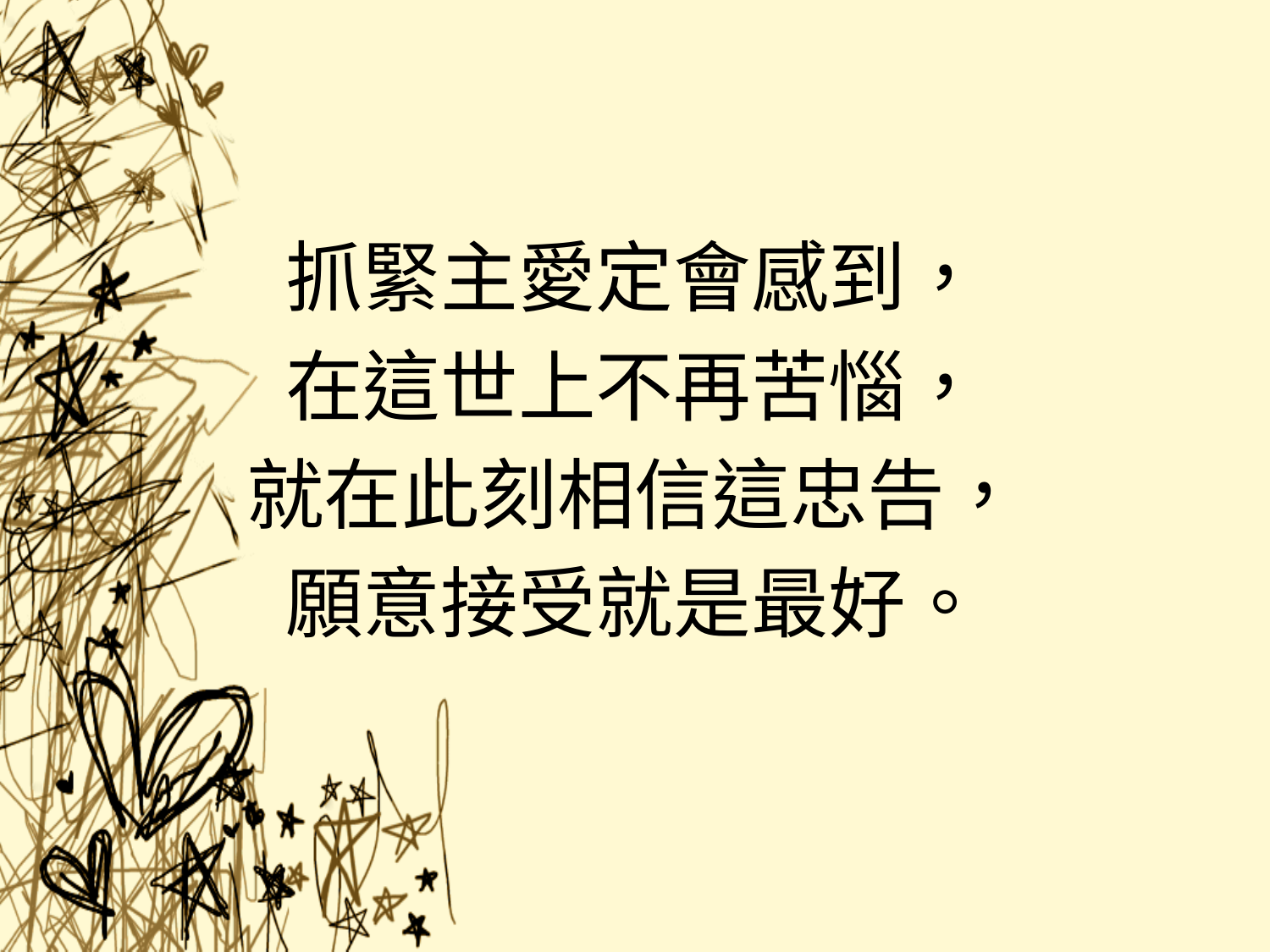

#
抓緊主愛定會感到，
在這世上不再苦惱，
就在此刻相信這忠告，
願意接受就是最好。